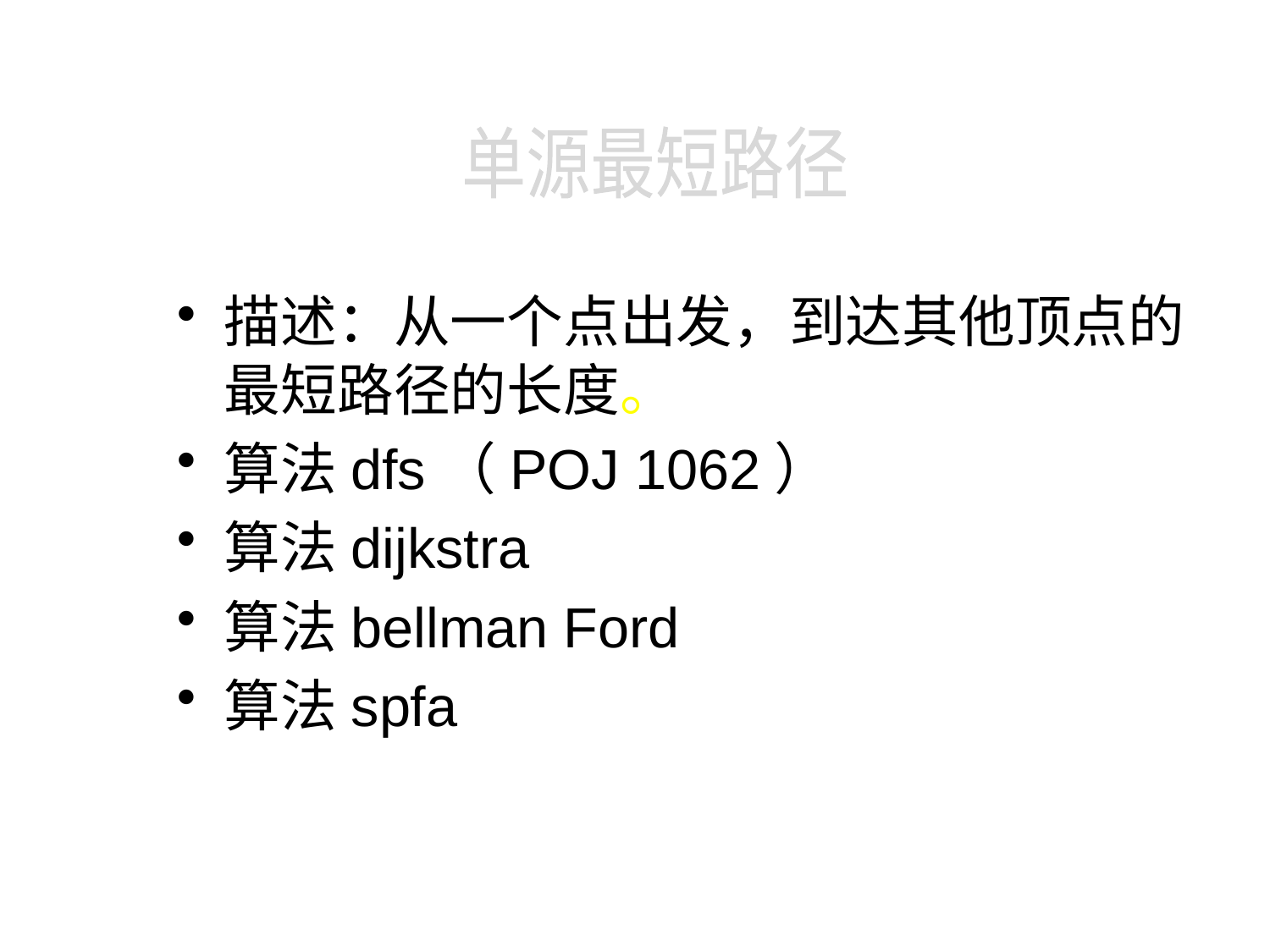

单源最短路径
描述：从一个点出发，到达其他顶点的最短路径的长度。
算法dfs（POJ 1062）
算法dijkstra
算法bellman Ford
算法spfa